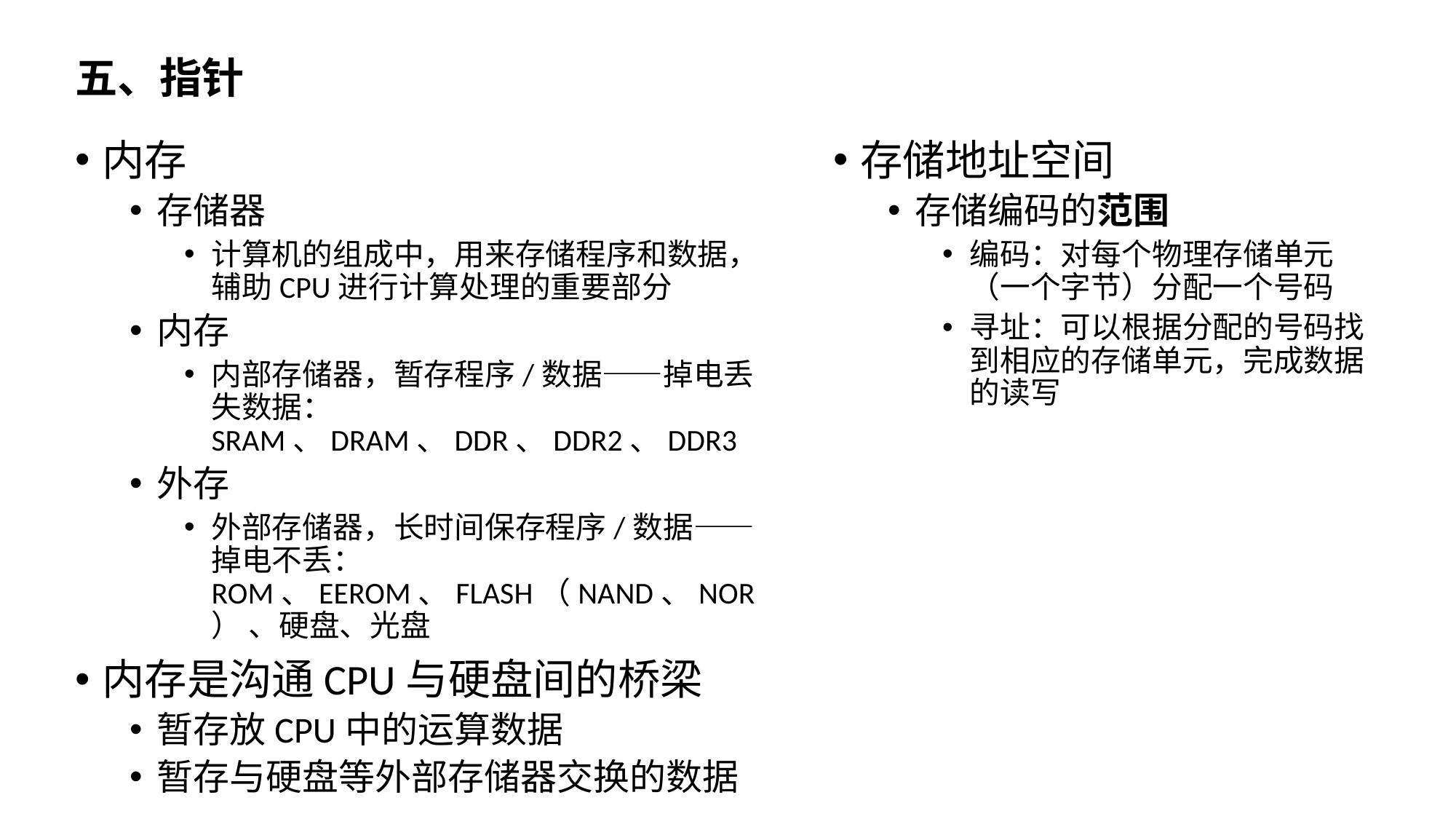

五、指针
内存
存储器
计算机的组成中，用来存储程序和数据，辅助CPU进行计算处理的重要部分
内存
内部存储器，暂存程序/数据——掉电丢失数据：SRAM、DRAM、DDR、DDR2、DDR3
外存
外部存储器，长时间保存程序/数据——掉电不丢：ROM、EEROM、FLASH（NAND、NOR） 、硬盘、光盘
内存是沟通CPU与硬盘间的桥梁
暂存放CPU中的运算数据
暂存与硬盘等外部存储器交换的数据
存储地址空间
存储编码的范围
编码：对每个物理存储单元（一个字节）分配一个号码
寻址：可以根据分配的号码找到相应的存储单元，完成数据的读写